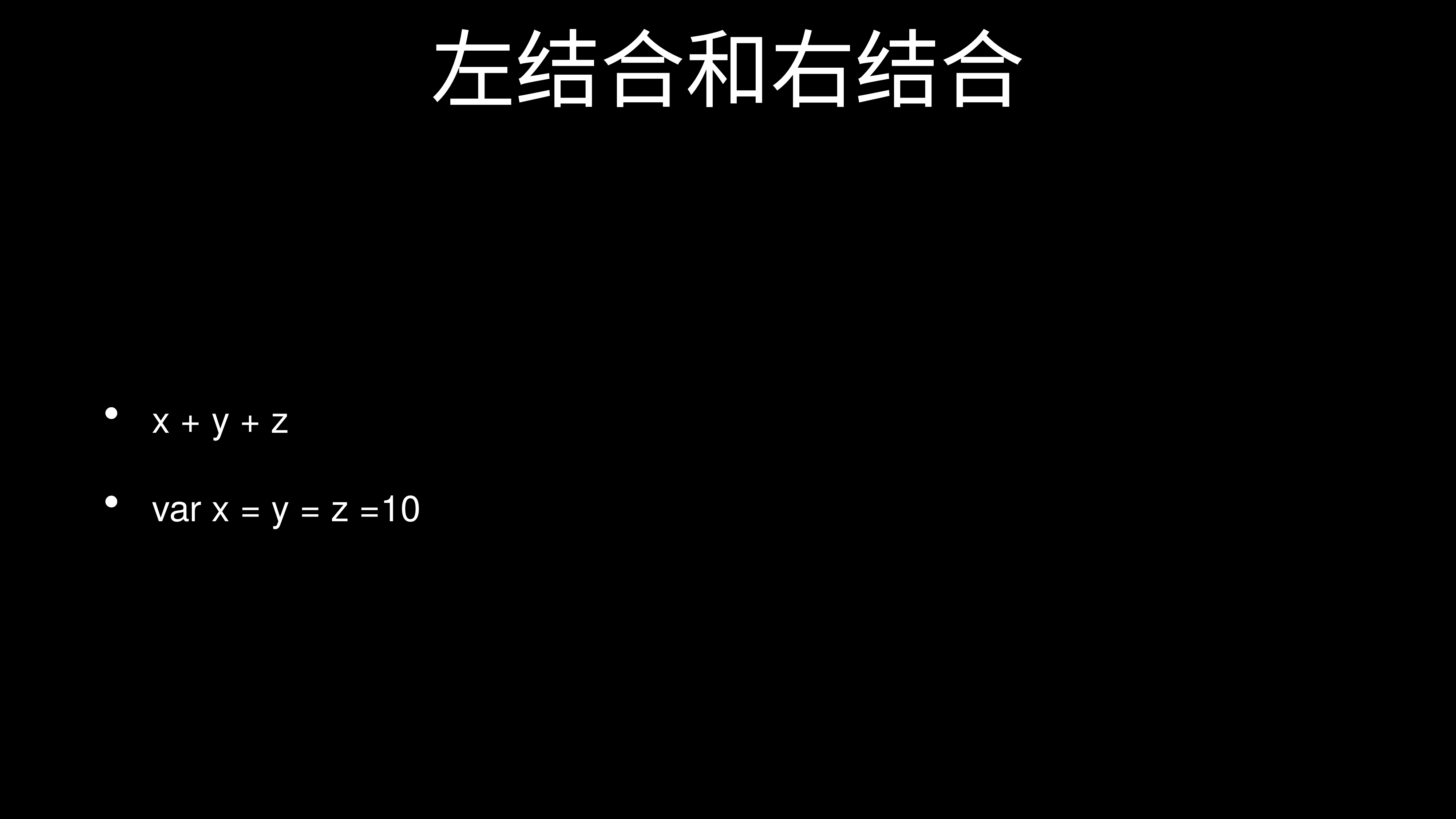

# 左结合和右结合
 x + y + z
 var x = y = z =10